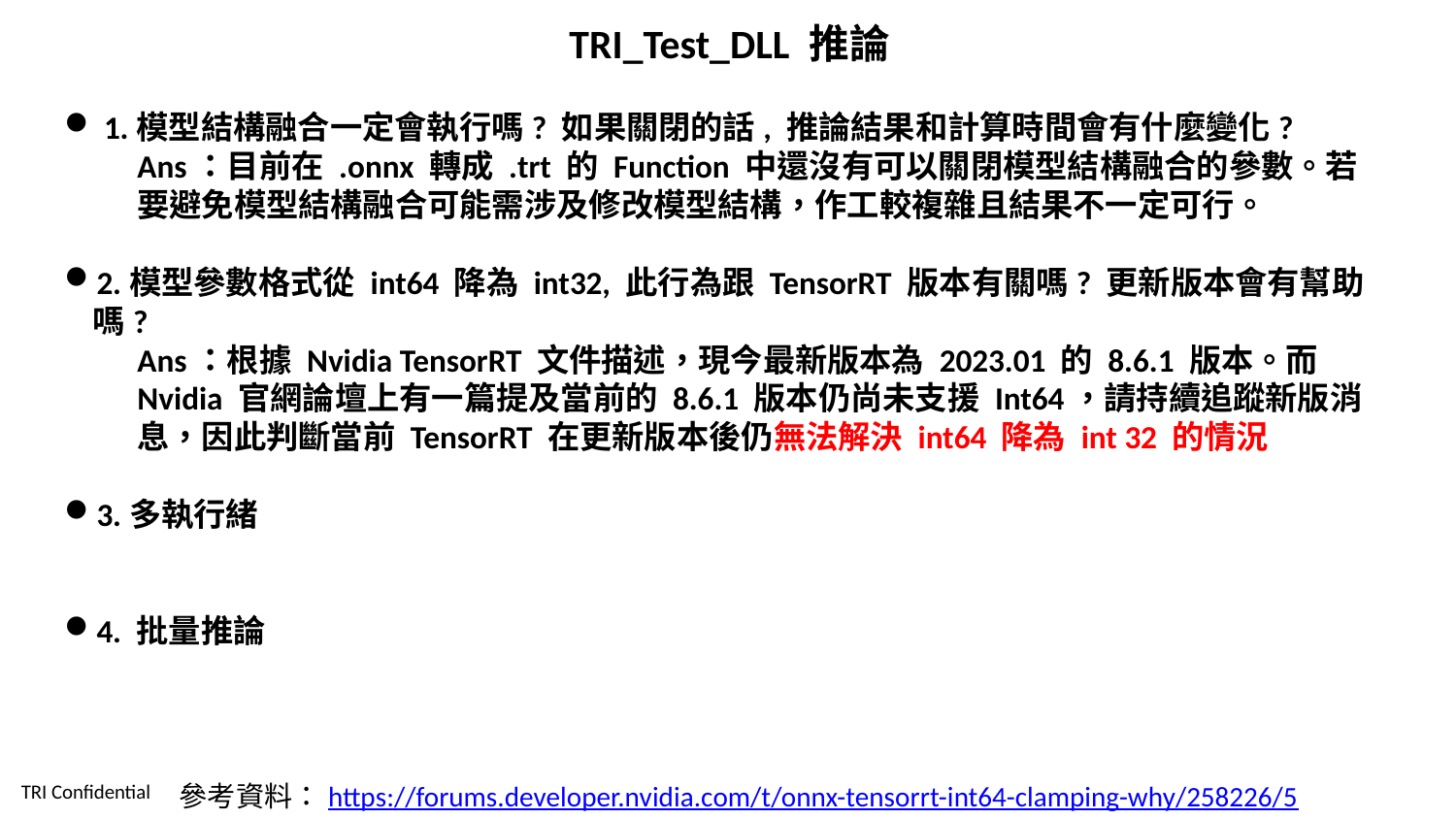

TRI_Test_DLL 推論
 1.模型結構融合一定會執行嗎? 如果關閉的話, 推論結果和計算時間會有什麼變化?
Ans：目前在 .onnx 轉成 .trt 的 Function 中還沒有可以關閉模型結構融合的參數。若要避免模型結構融合可能需涉及修改模型結構，作工較複雜且結果不一定可行。

2.模型參數格式從 int64 降為 int32, 此行為跟 TensorRT 版本有關嗎? 更新版本會有幫助嗎?
Ans：根據 Nvidia TensorRT 文件描述，現今最新版本為 2023.01 的 8.6.1 版本。而 Nvidia 官網論壇上有一篇提及當前的 8.6.1 版本仍尚未支援 Int64，請持續追蹤新版消息，因此判斷當前 TensorRT 在更新版本後仍無法解決 int64 降為 int 32 的情況

3.多執行緒

4. 批量推論
23
TRI Confidential
參考資料：https://forums.developer.nvidia.com/t/onnx-tensorrt-int64-clamping-why/258226/5